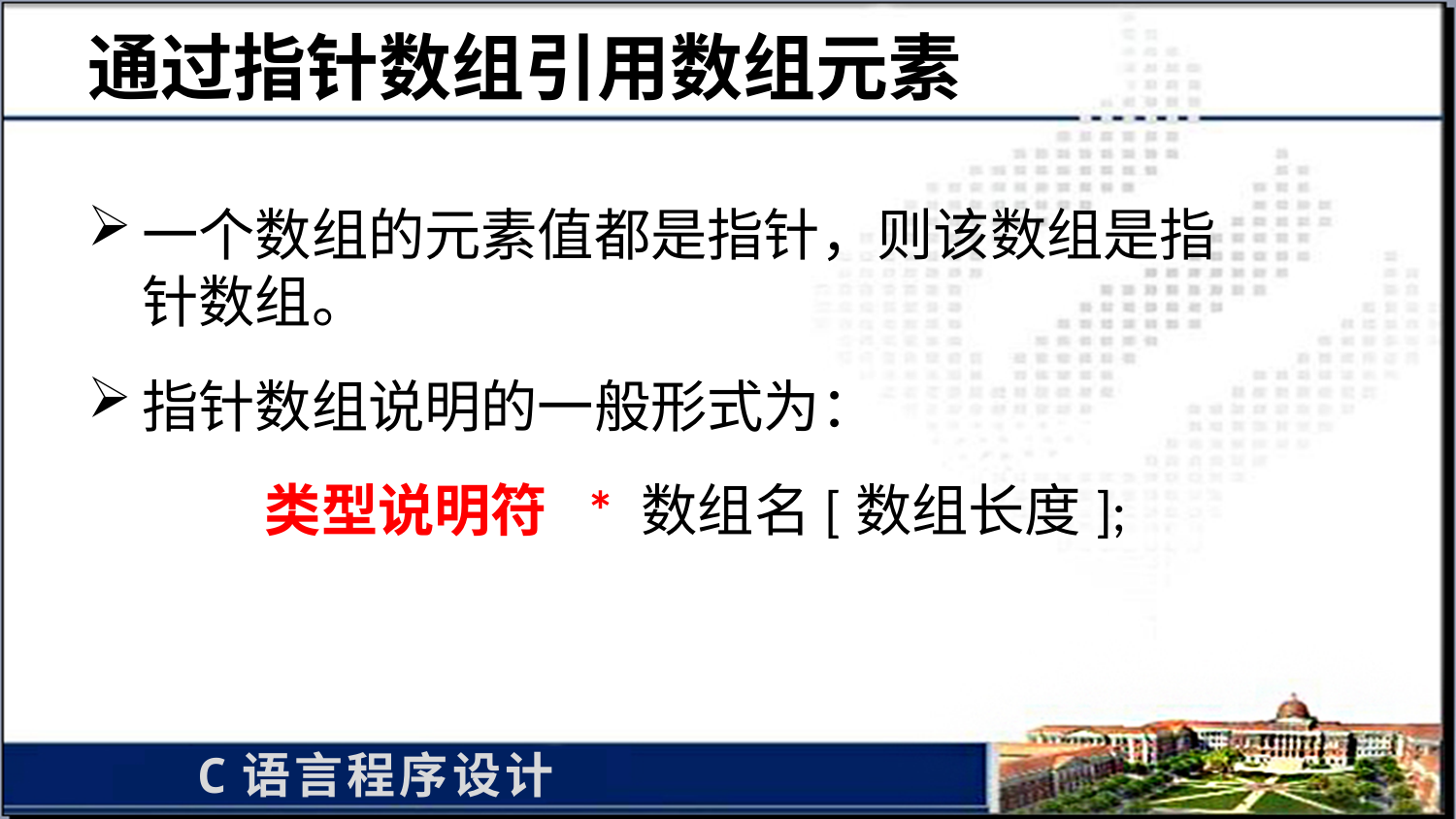

# 通过指针数组引用数组元素
一个数组的元素值都是指针，则该数组是指针数组。
指针数组说明的一般形式为：
             类型说明符  * 数组名[数组长度];